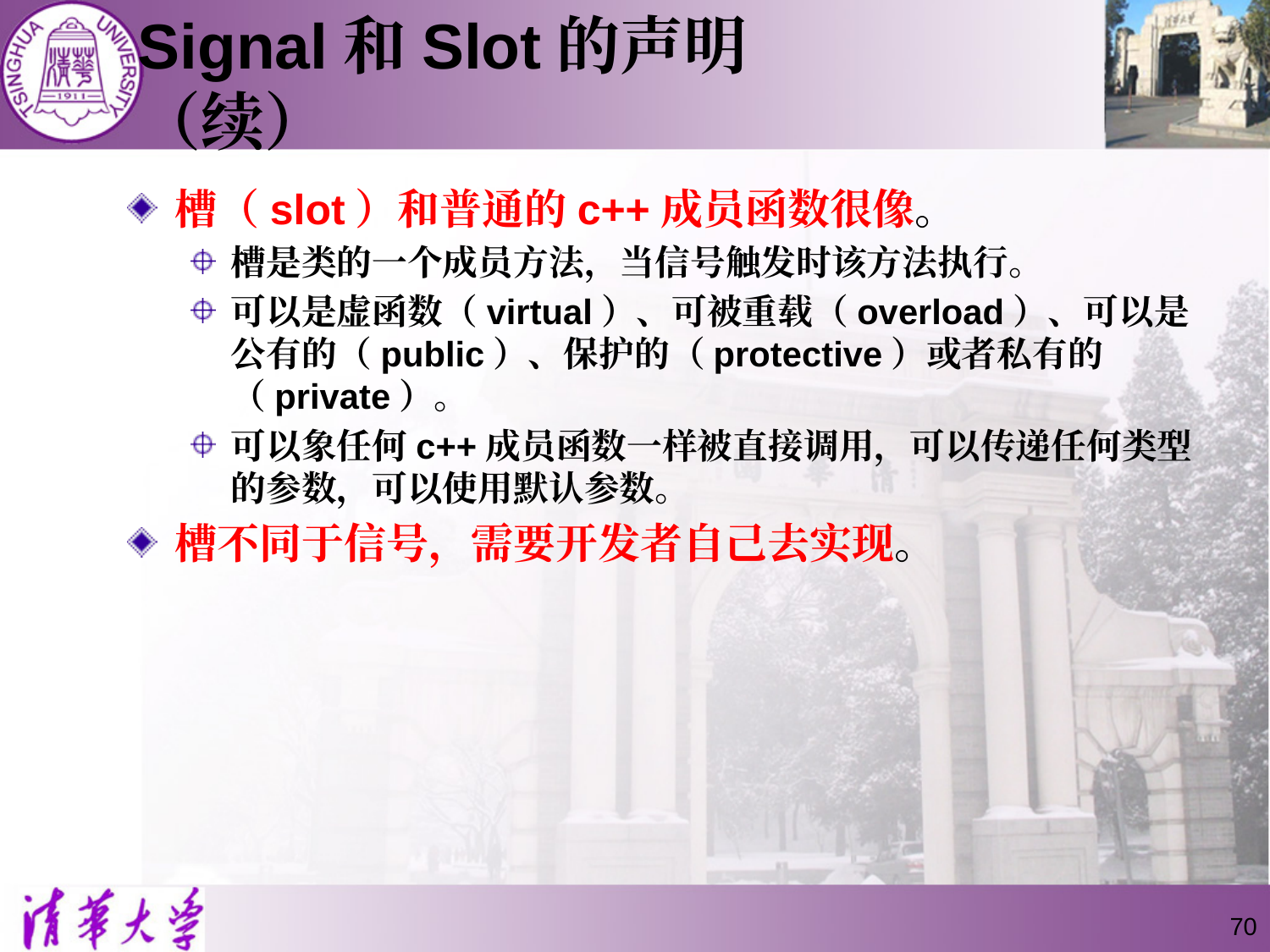

# Signal和Slot的声明（续）
槽（slot）和普通的c++成员函数很像。
槽是类的一个成员方法，当信号触发时该方法执行。
可以是虚函数（virtual）、可被重载（overload）、可以是公有的（public）、保护的（protective）或者私有的（private）。
可以象任何c++成员函数一样被直接调用，可以传递任何类型的参数，可以使用默认参数。
槽不同于信号，需要开发者自己去实现。
70